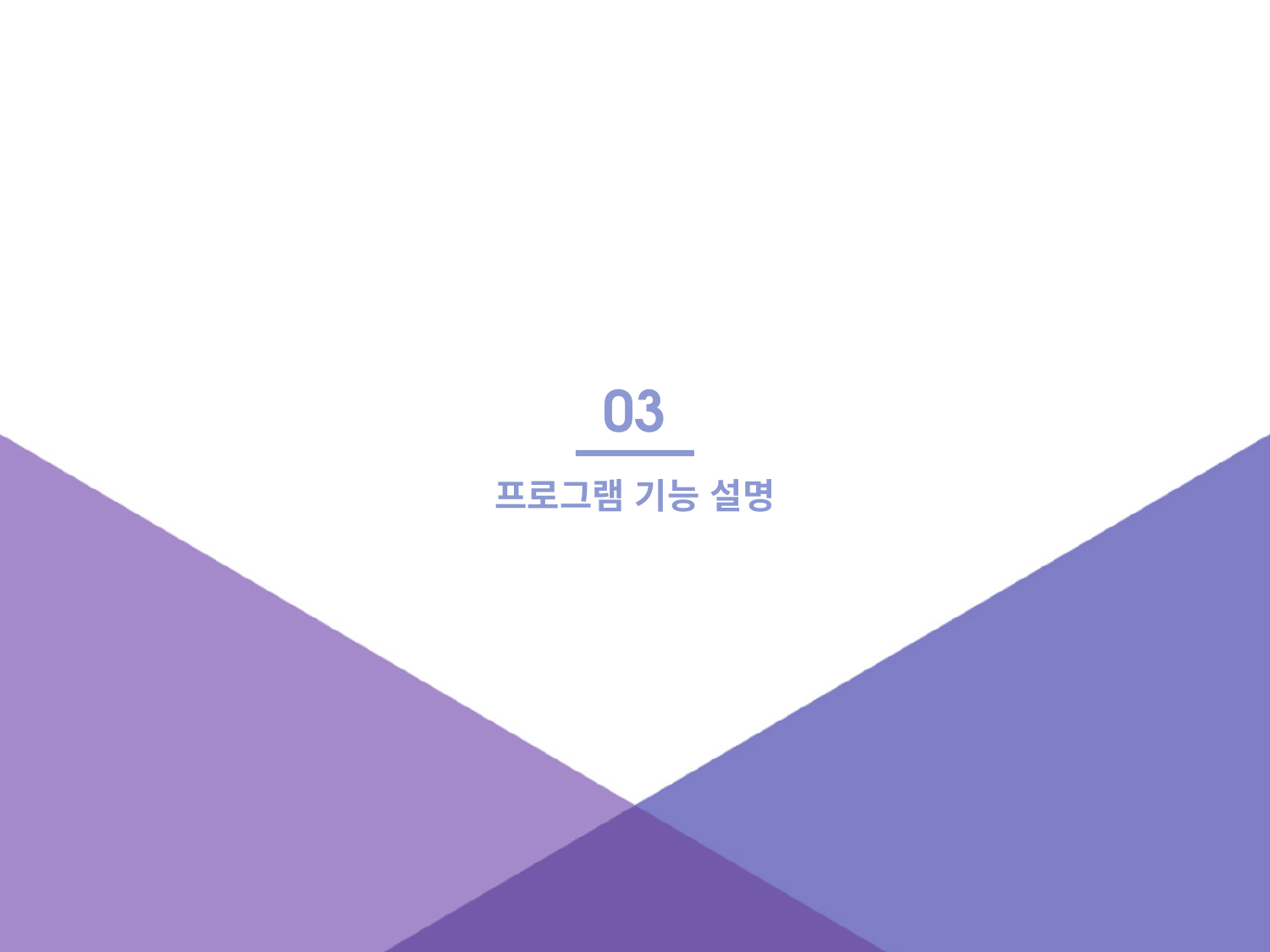

Insert text here
 Insert text here
 Insert text here
 Insert text here
 Insert text here
03

프로그램 기능 설명